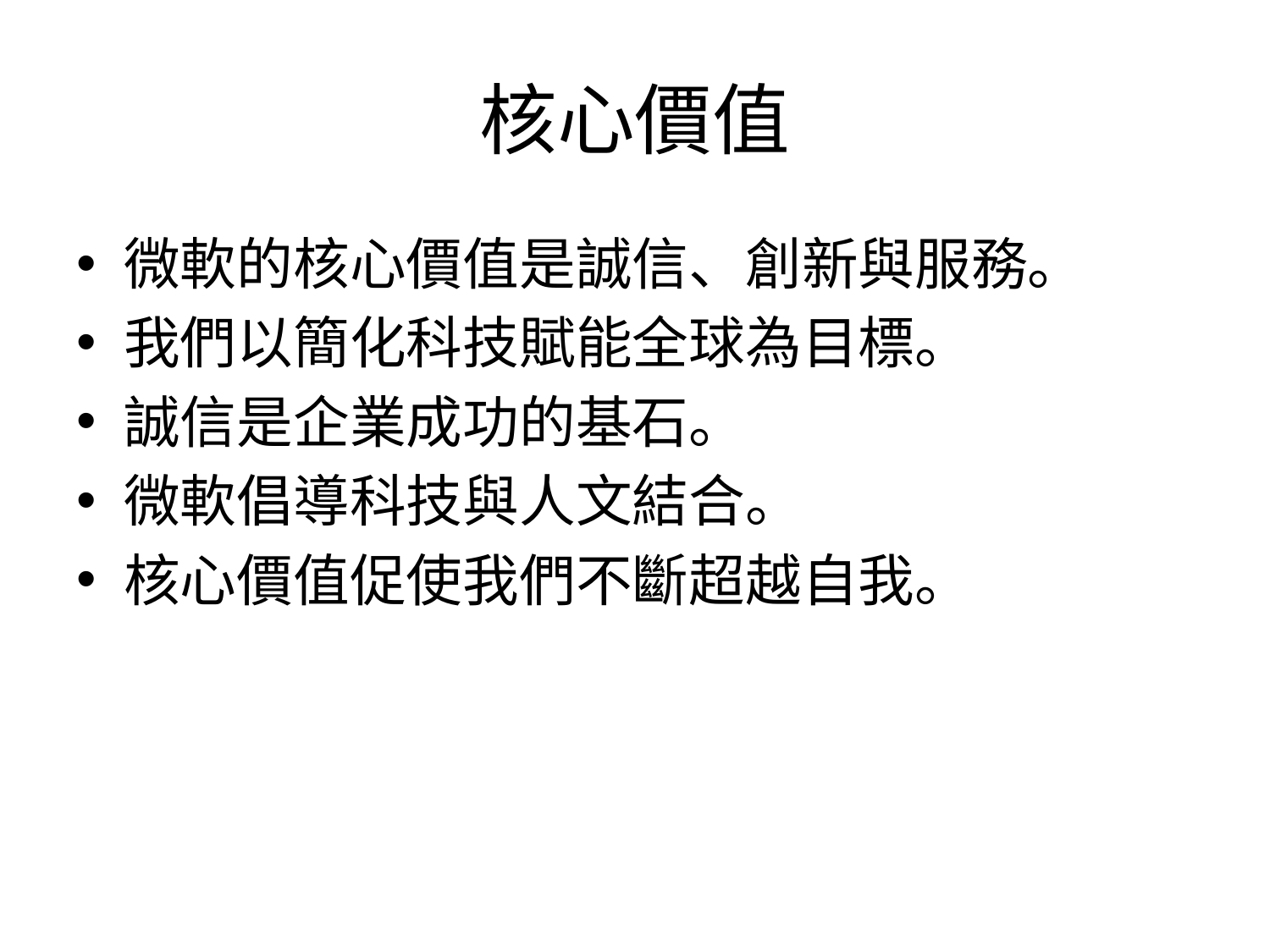

# 核心價值
微軟的核心價值是誠信、創新與服務。
我們以簡化科技賦能全球為目標。
誠信是企業成功的基石。
微軟倡導科技與人文結合。
核心價值促使我們不斷超越自我。